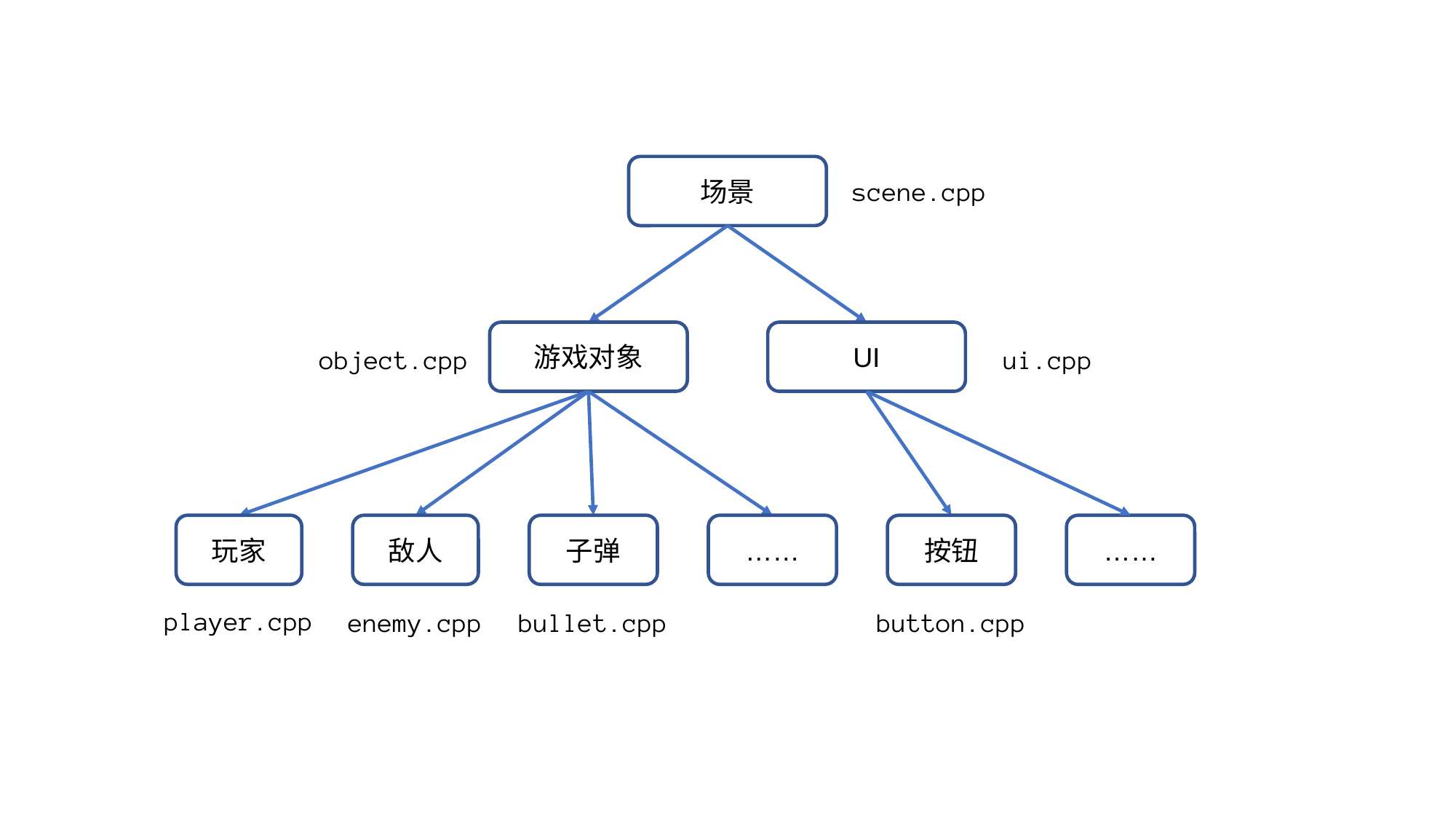

场景
scene.cpp
游戏对象
UI
object.cpp
ui.cpp
玩家
敌人
子弹
……
按钮
……
player.cpp
enemy.cpp
bullet.cpp
button.cpp